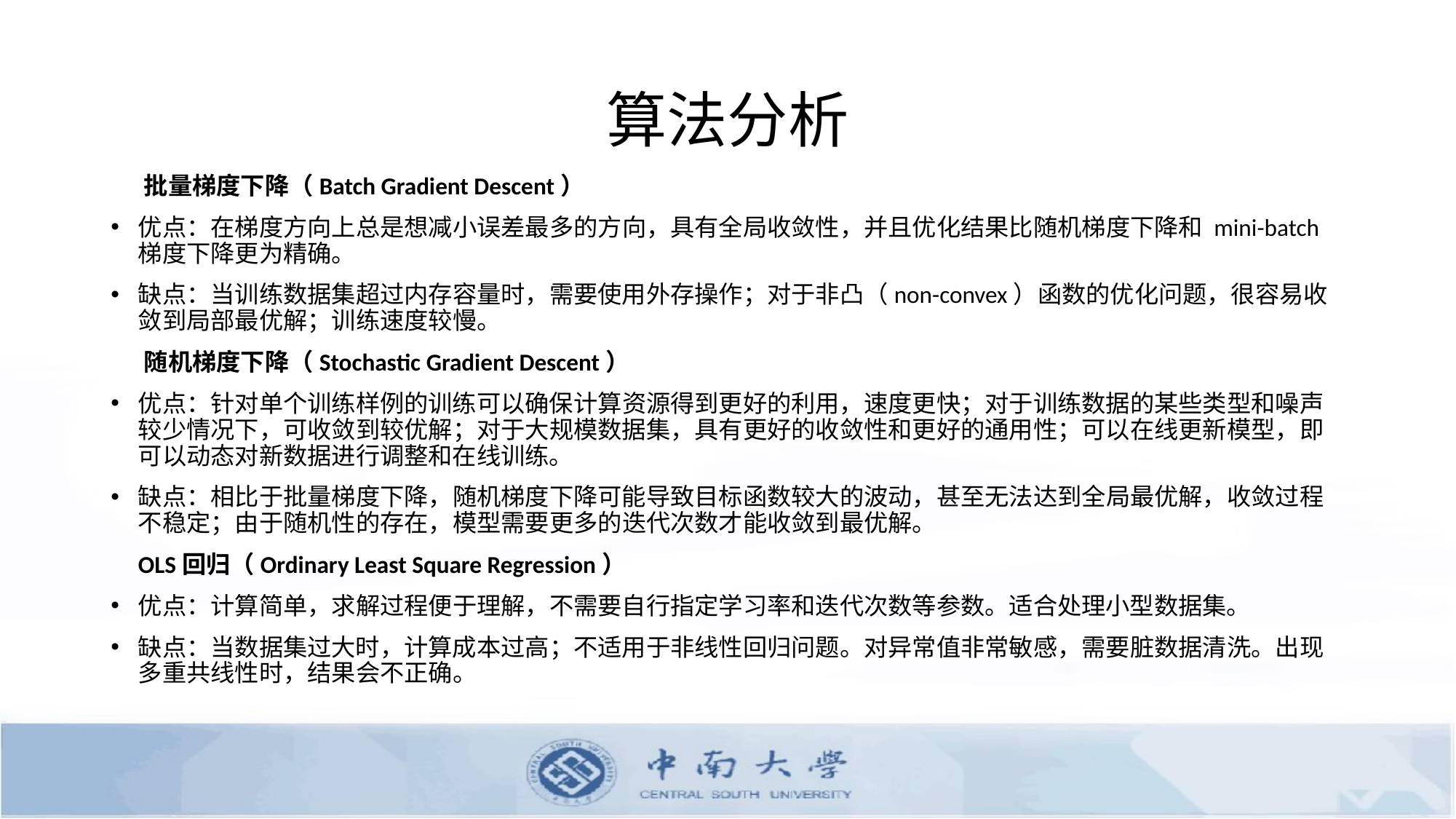

# 算法分析
     批量梯度下降（Batch Gradient Descent）
优点：在梯度方向上总是想减小误差最多的方向，具有全局收敛性，并且优化结果比随机梯度下降和 mini-batch 梯度下降更为精确。
缺点：当训练数据集超过内存容量时，需要使用外存操作；对于非凸（non-convex）函数的优化问题，很容易收敛到局部最优解；训练速度较慢。
     随机梯度下降（Stochastic Gradient Descent）
优点：针对单个训练样例的训练可以确保计算资源得到更好的利用，速度更快；对于训练数据的某些类型和噪声较少情况下，可收敛到较优解；对于大规模数据集，具有更好的收敛性和更好的通用性；可以在线更新模型，即可以动态对新数据进行调整和在线训练。
缺点：相比于批量梯度下降，随机梯度下降可能导致目标函数较大的波动，甚至无法达到全局最优解，收敛过程不稳定；由于随机性的存在，模型需要更多的迭代次数才能收敛到最优解。
     OLS回归（Ordinary Least Square Regression）
优点：计算简单，求解过程便于理解，不需要自行指定学习率和迭代次数等参数。适合处理小型数据集。
缺点：当数据集过大时，计算成本过高；不适用于非线性回归问题。对异常值非常敏感，需要脏数据清洗。出现多重共线性时，结果会不正确。